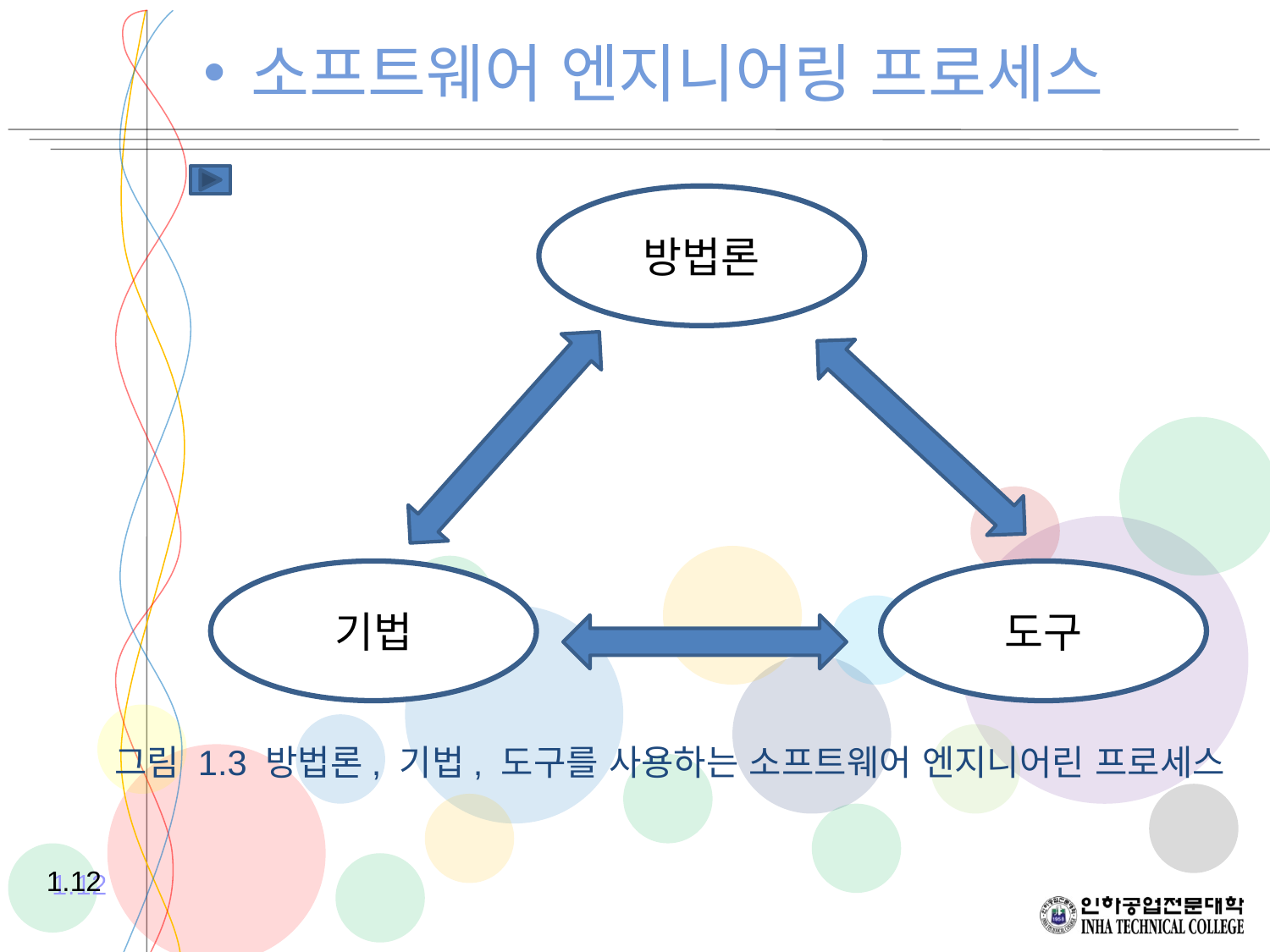

소프트웨어 엔지니어링 프로세스

방법론

도구
기법

그림 1.3 방법론, 기법, 도구를 사용하는 소프트웨어 엔지니어린 프로세스
1.12